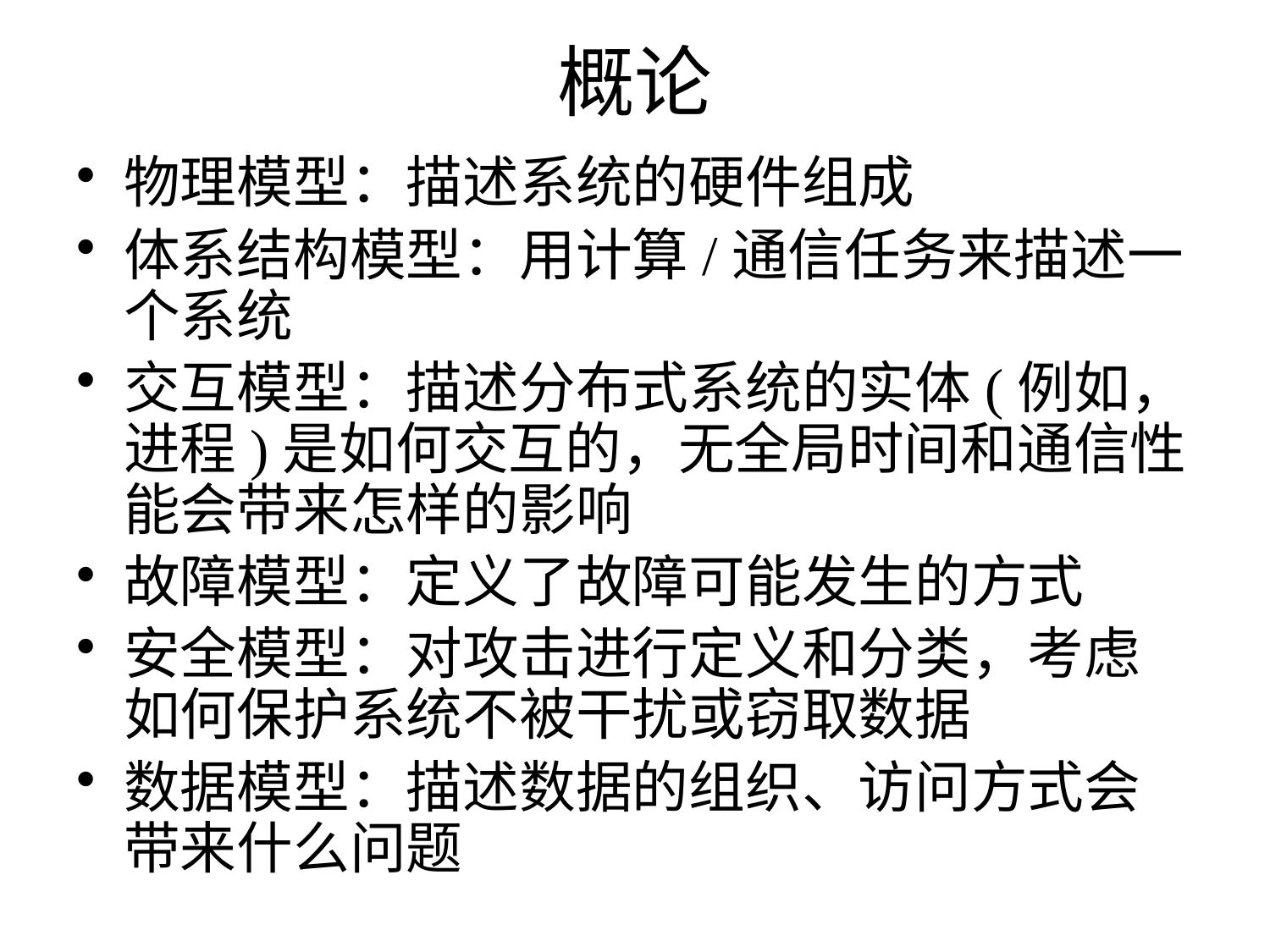

# 概论
物理模型：描述系统的硬件组成
体系结构模型：用计算/通信任务来描述一个系统
交互模型：描述分布式系统的实体(例如，进程)是如何交互的，无全局时间和通信性能会带来怎样的影响
故障模型：定义了故障可能发生的方式
安全模型：对攻击进行定义和分类，考虑如何保护系统不被干扰或窃取数据
数据模型：描述数据的组织、访问方式会带来什么问题